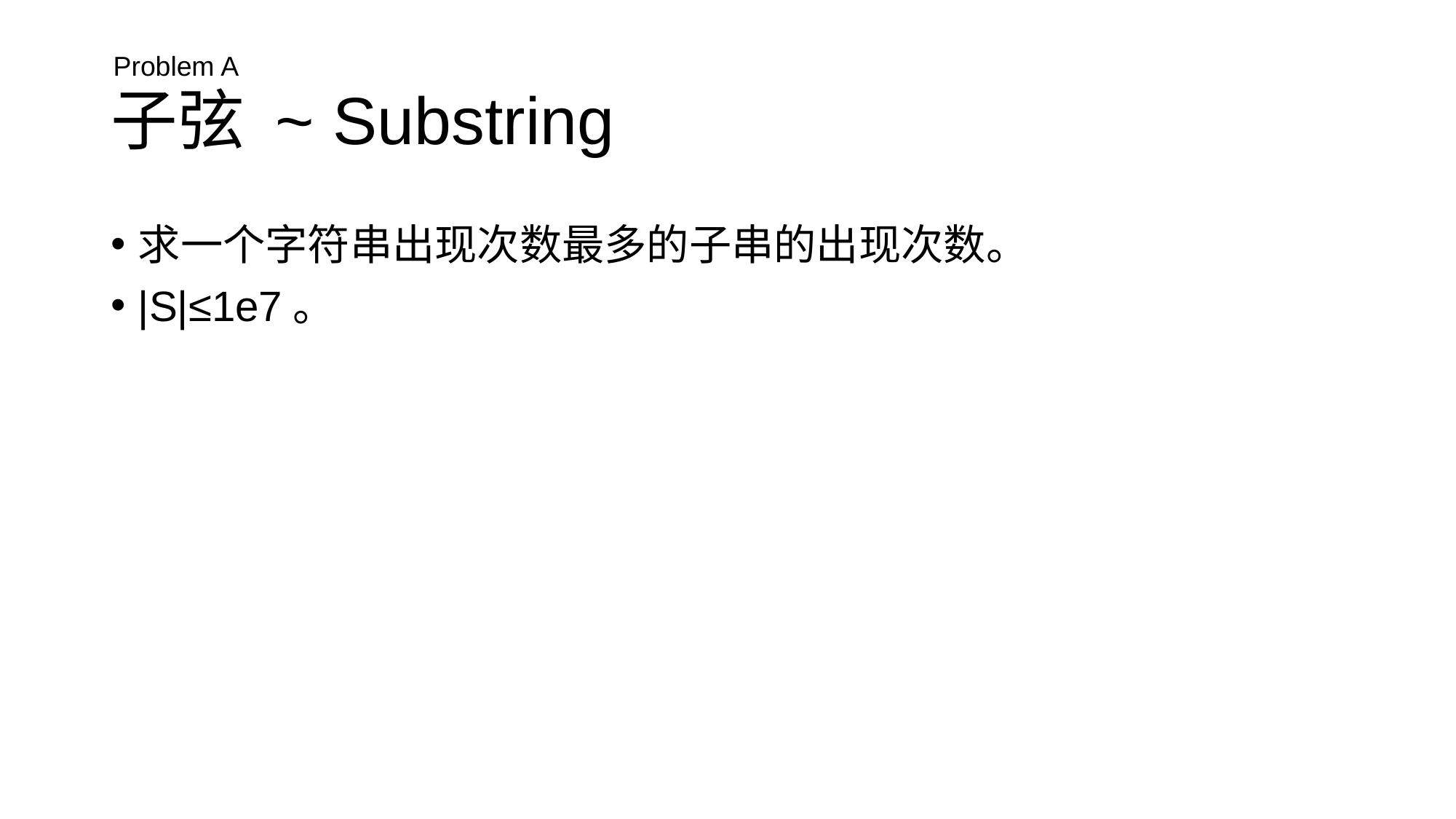

# 子弦 ~ Substring
Problem A
求一个字符串出现次数最多的子串的出现次数。
|S|≤1e7。